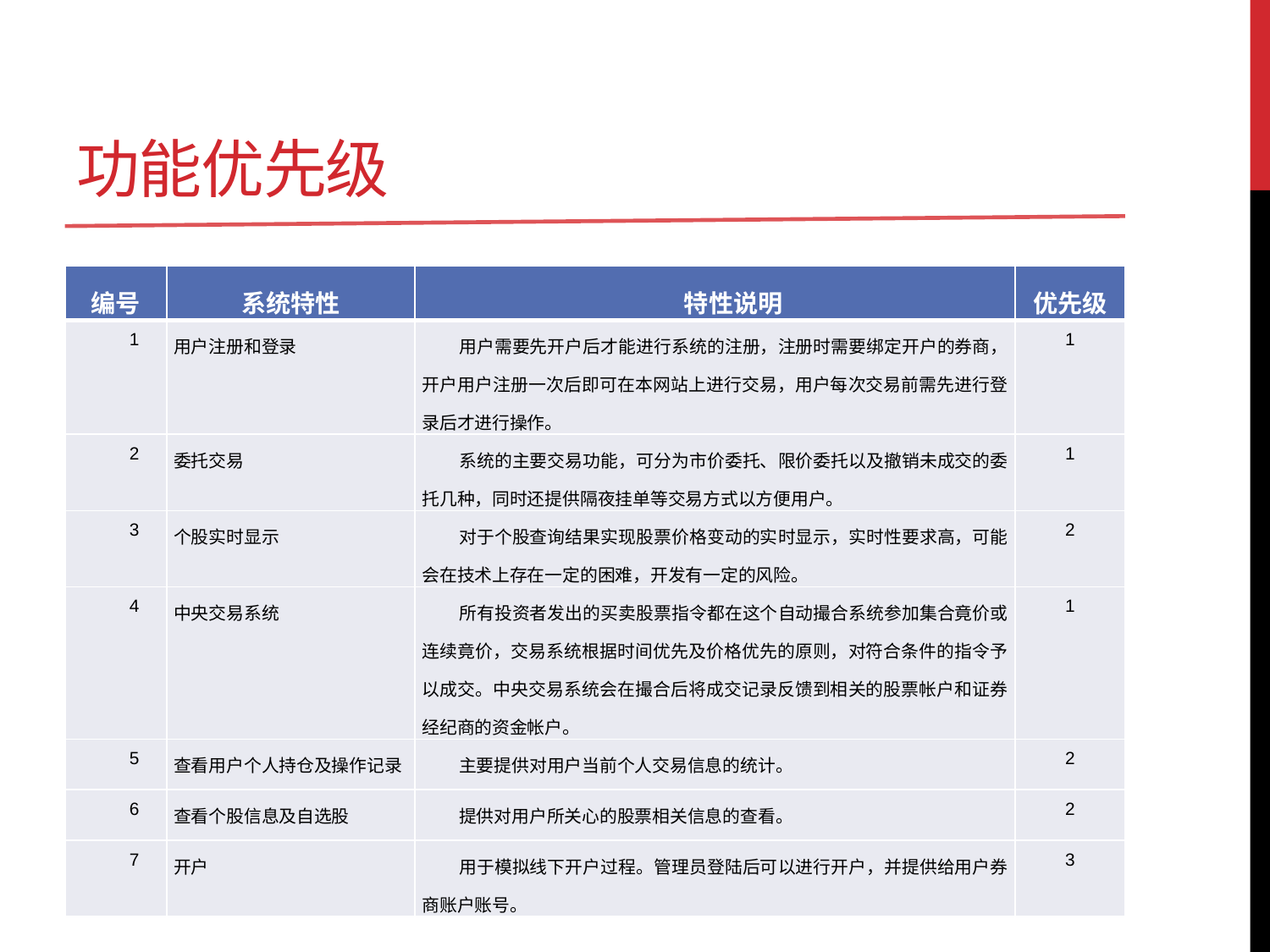

# 功能优先级
| 编号 | 系统特性 | 特性说明 | 优先级 |
| --- | --- | --- | --- |
| 1 | 用户注册和登录 | 用户需要先开户后才能进行系统的注册，注册时需要绑定开户的券商，开户用户注册一次后即可在本网站上进行交易，用户每次交易前需先进行登录后才进行操作。 | 1 |
| 2 | 委托交易 | 系统的主要交易功能，可分为市价委托、限价委托以及撤销未成交的委托几种，同时还提供隔夜挂单等交易方式以方便用户。 | 1 |
| 3 | 个股实时显示 | 对于个股查询结果实现股票价格变动的实时显示，实时性要求高，可能会在技术上存在一定的困难，开发有一定的风险。 | 2 |
| 4 | 中央交易系统 | 所有投资者发出的买卖股票指令都在这个自动撮合系统参加集合竟价或连续竟价，交易系统根据时间优先及价格优先的原则，对符合条件的指令予以成交。中央交易系统会在撮合后将成交记录反馈到相关的股票帐户和证券经纪商的资金帐户。 | 1 |
| 5 | 查看用户个人持仓及操作记录 | 主要提供对用户当前个人交易信息的统计。 | 2 |
| 6 | 查看个股信息及自选股 | 提供对用户所关心的股票相关信息的查看。 | 2 |
| 7 | 开户 | 用于模拟线下开户过程。管理员登陆后可以进行开户，并提供给用户券商账户账号。 | 3 |